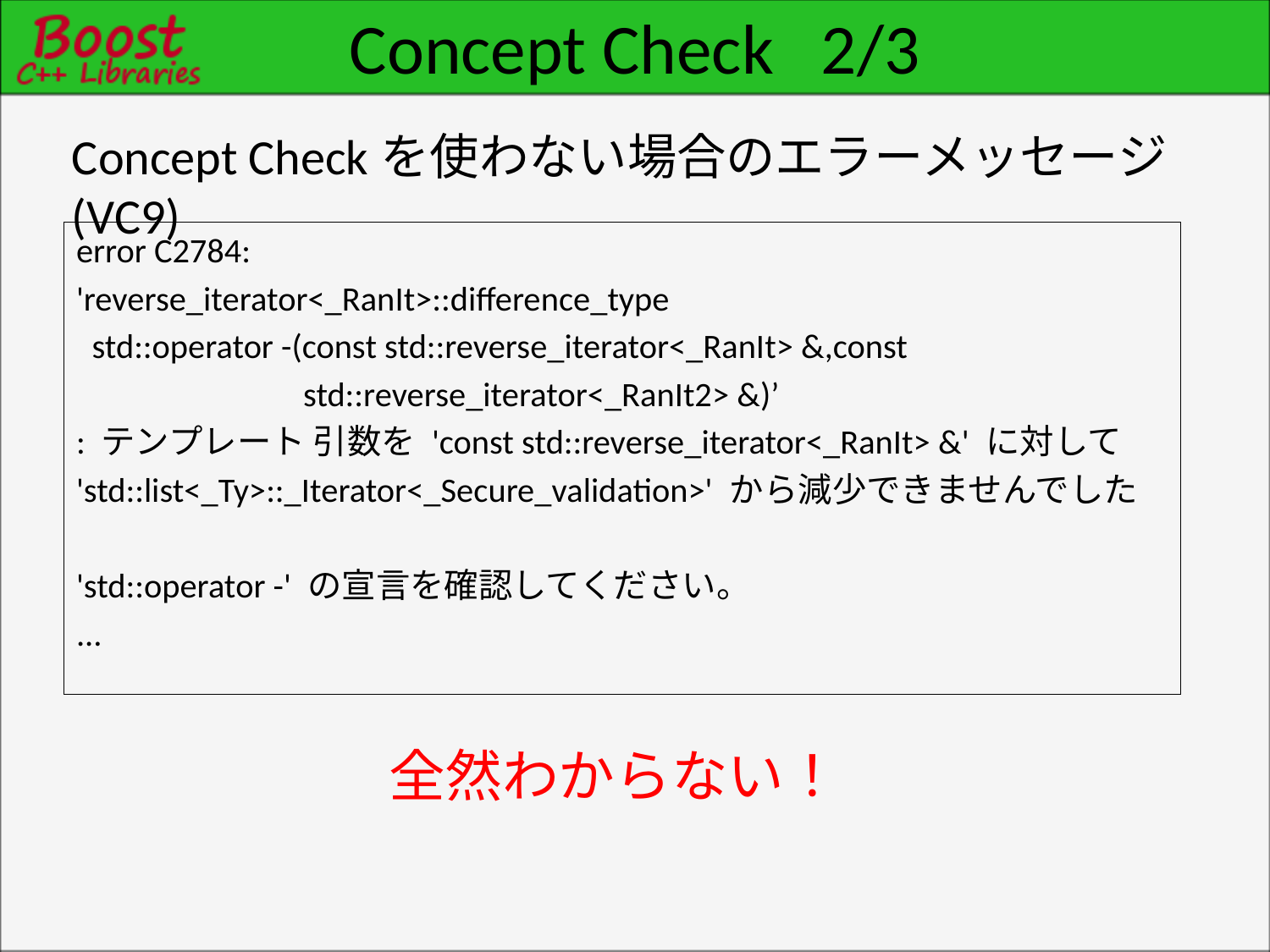

# Concept Check   2/3
Concept Checkを使わない場合のエラーメッセージ(VC9)
error C2784:
'reverse_iterator<_RanIt>::difference_type
  std::operator -(const std::reverse_iterator<_RanIt> &,const
                             std::reverse_iterator<_RanIt2> &)’
: テンプレート 引数を 'const std::reverse_iterator<_RanIt> &' に対して
'std::list<_Ty>::_Iterator<_Secure_validation>' から減少できませんでした

'std::operator -' の宣言を確認してください。
...
全然わからない！